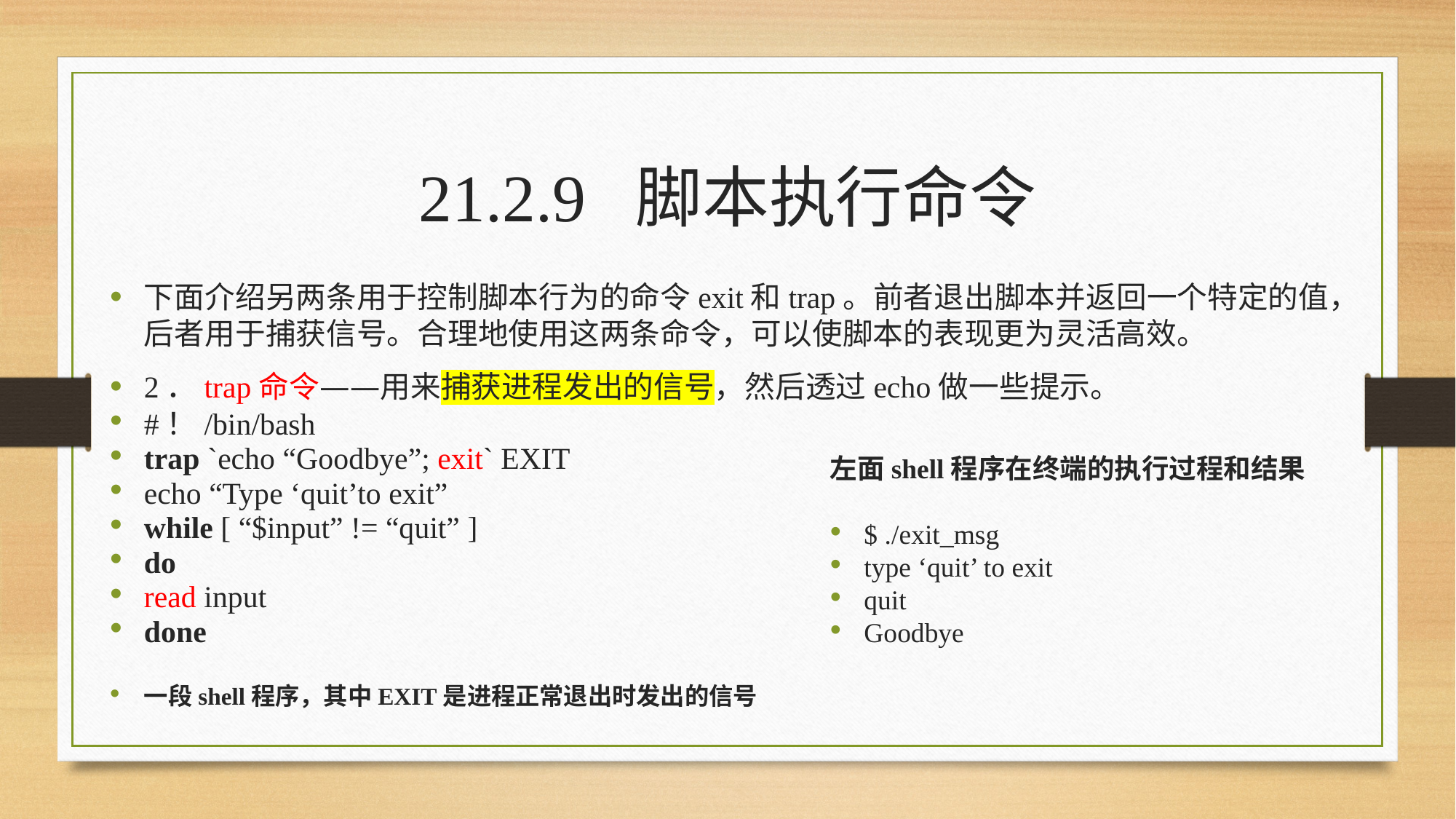

21.2.9  脚本执行命令
下面介绍另两条用于控制脚本行为的命令exit和trap。前者退出脚本并返回一个特定的值，后者用于捕获信号。合理地使用这两条命令，可以使脚本的表现更为灵活高效。
2．trap命令——用来捕获进程发出的信号，然后透过echo做一些提示。
#！/bin/bash
trap `echo “Goodbye”; exit` EXIT
echo “Type ‘quit’to exit”
while [ “$input” != “quit” ]
do
read input
done

一段shell程序，其中EXIT是进程正常退出时发出的信号
左面shell程序在终端的执行过程和结果

$ ./exit_msg
type ‘quit’ to exit
quit
Goodbye